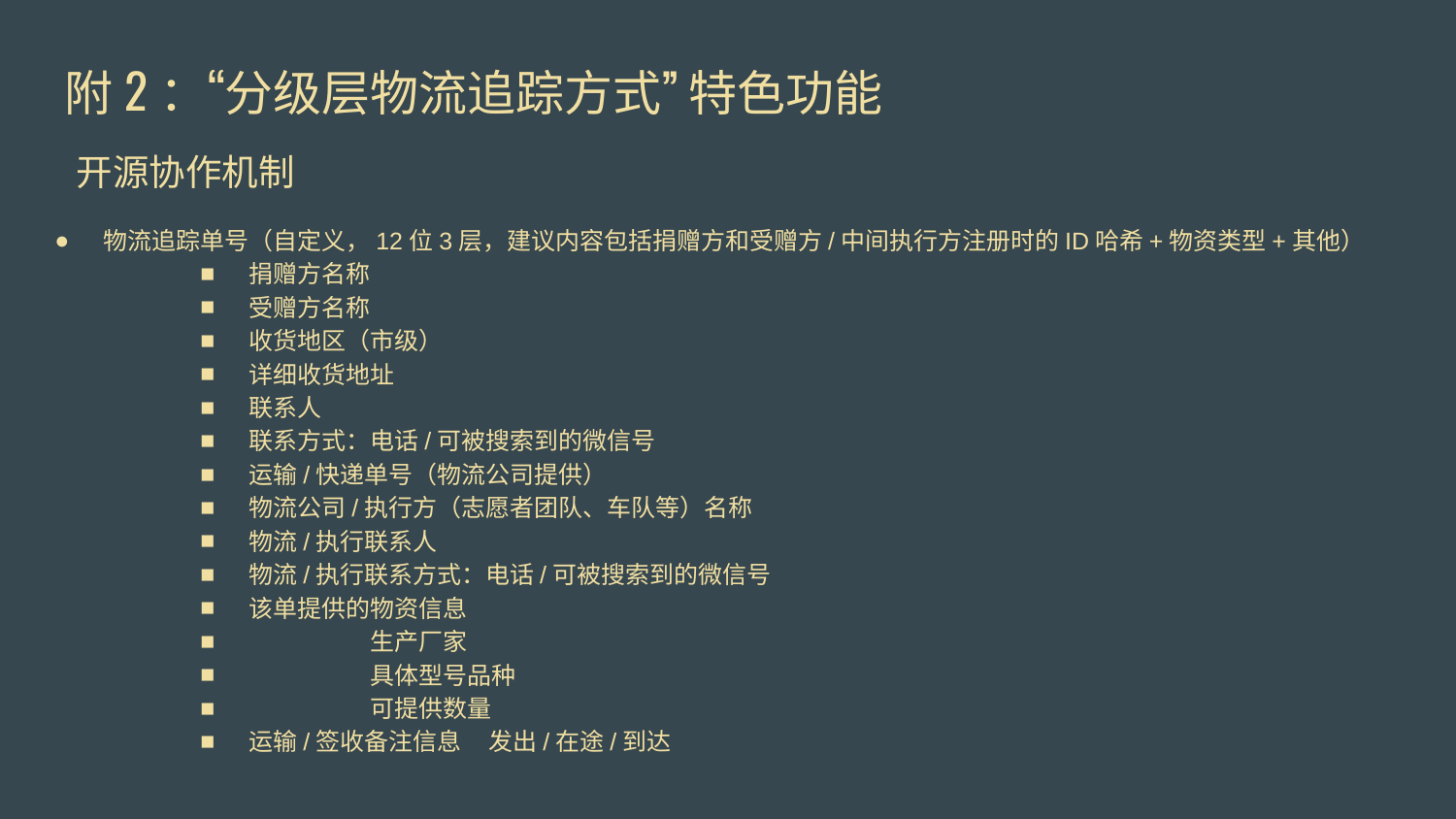

附2：“分级层物流追踪方式” 特色功能
# 开源协作机制
物流追踪单号（自定义，12位3层，建议内容包括捐赠方和受赠方/中间执行方注册时的ID哈希+物资类型+其他）
捐赠方名称
受赠方名称
收货地区（市级）
详细收货地址
联系人
联系方式：电话/可被搜索到的微信号
运输/快递单号（物流公司提供）
物流公司/执行方（志愿者团队、车队等）名称
物流/执行联系人
物流/执行联系方式：电话/可被搜索到的微信号
该单提供的物资信息
                 生产厂家
                 具体型号品种
                 可提供数量
运输/签收备注信息    发出/在途/到达